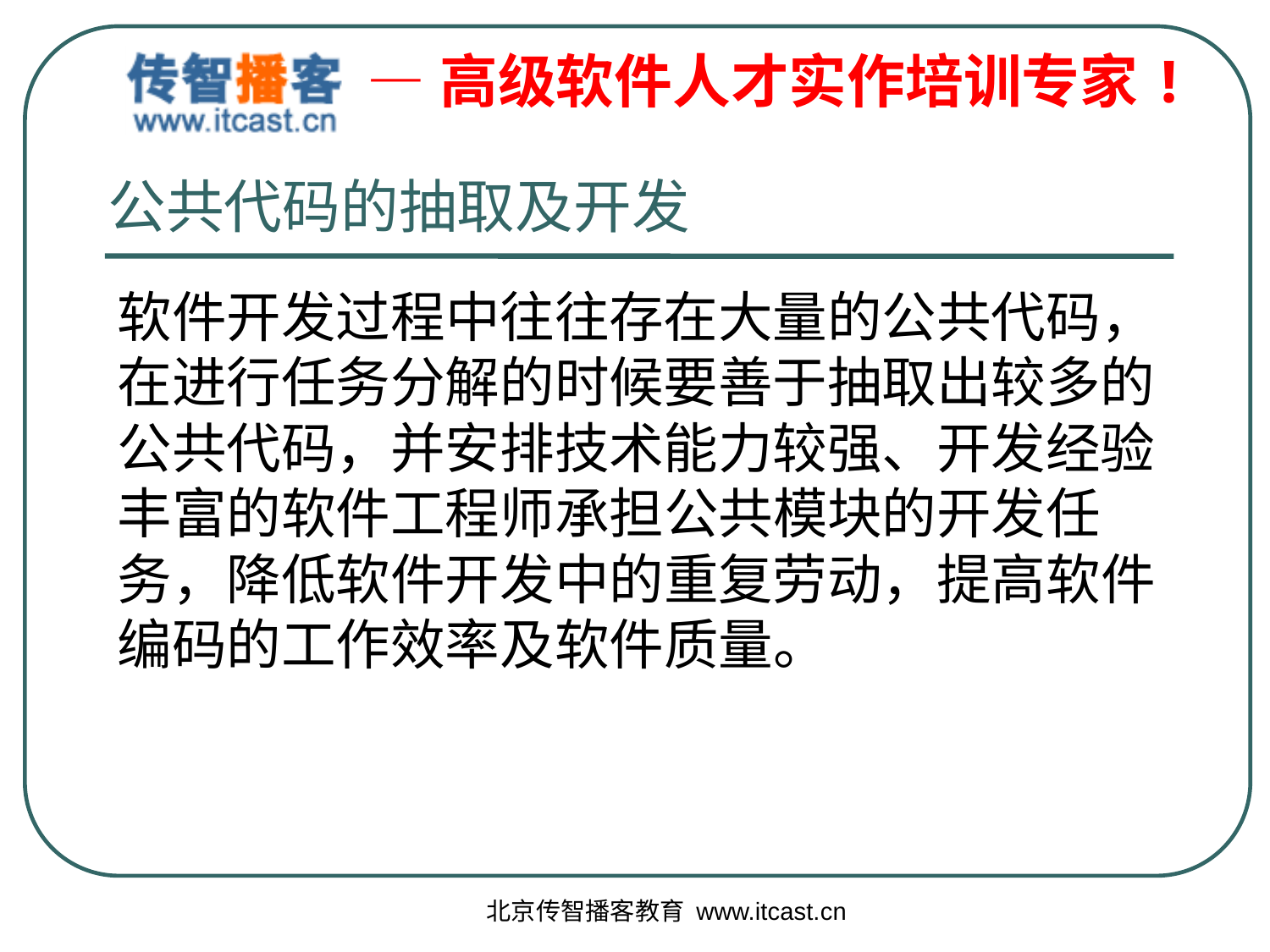

# 公共代码的抽取及开发
软件开发过程中往往存在大量的公共代码，在进行任务分解的时候要善于抽取出较多的公共代码，并安排技术能力较强、开发经验丰富的软件工程师承担公共模块的开发任务，降低软件开发中的重复劳动，提高软件编码的工作效率及软件质量。

北京传智播客教育 www.itcast.cn